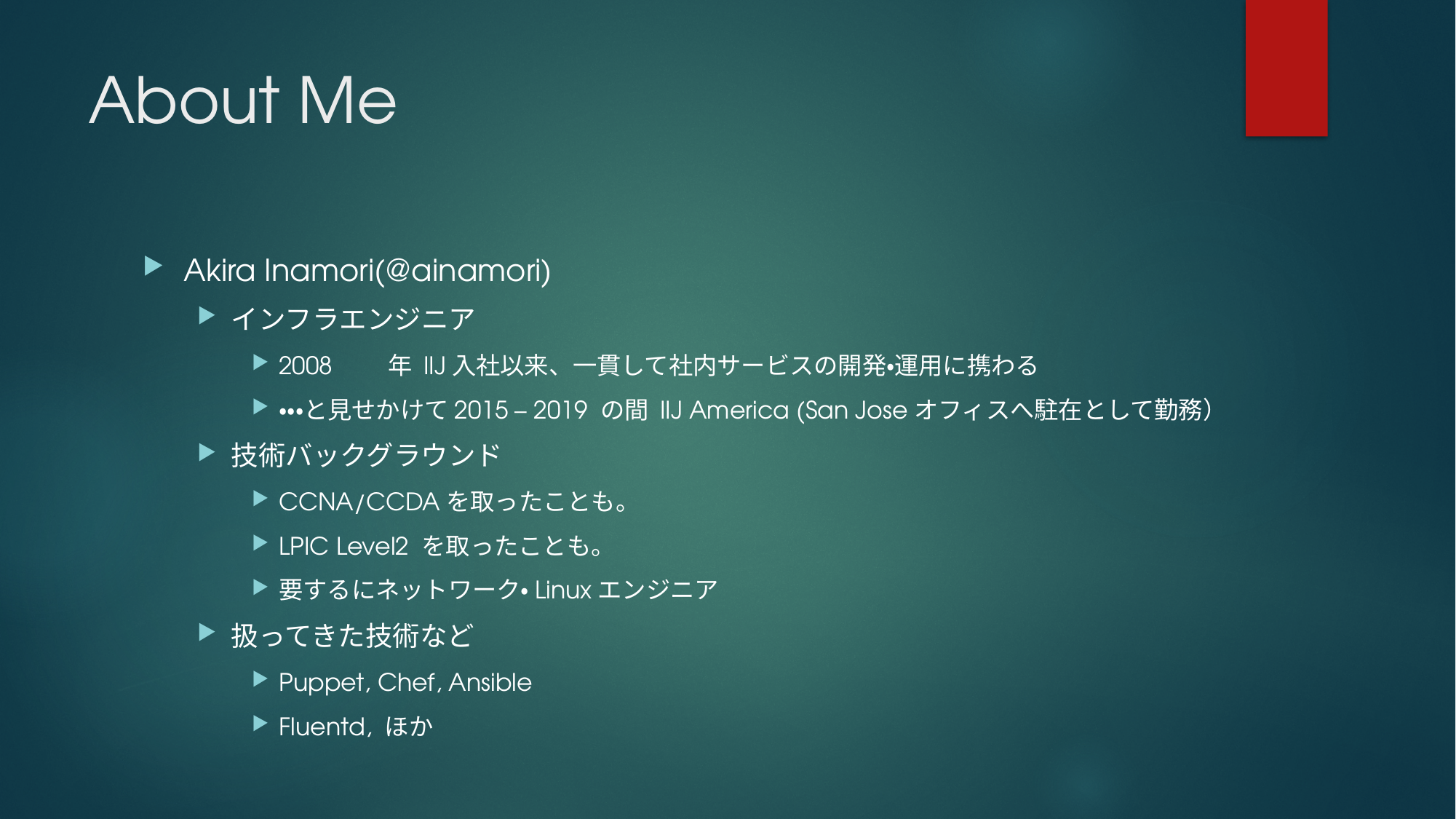

# About Me
Akira Inamori(@ainamori)
インフラエンジニア
2008	年 IIJ入社以来、一貫して社内サービスの開発・運用に携わる
・・・と見せかけて2015 – 2019 の間 IIJ America (San Joseオフィスへ駐在として勤務）
技術バックグラウンド
CCNA/CCDAを取ったことも。
LPIC Level2 を取ったことも。
要するにネットワーク・Linuxエンジニア
扱ってきた技術など
Puppet, Chef, Ansible
Fluentd, ほか